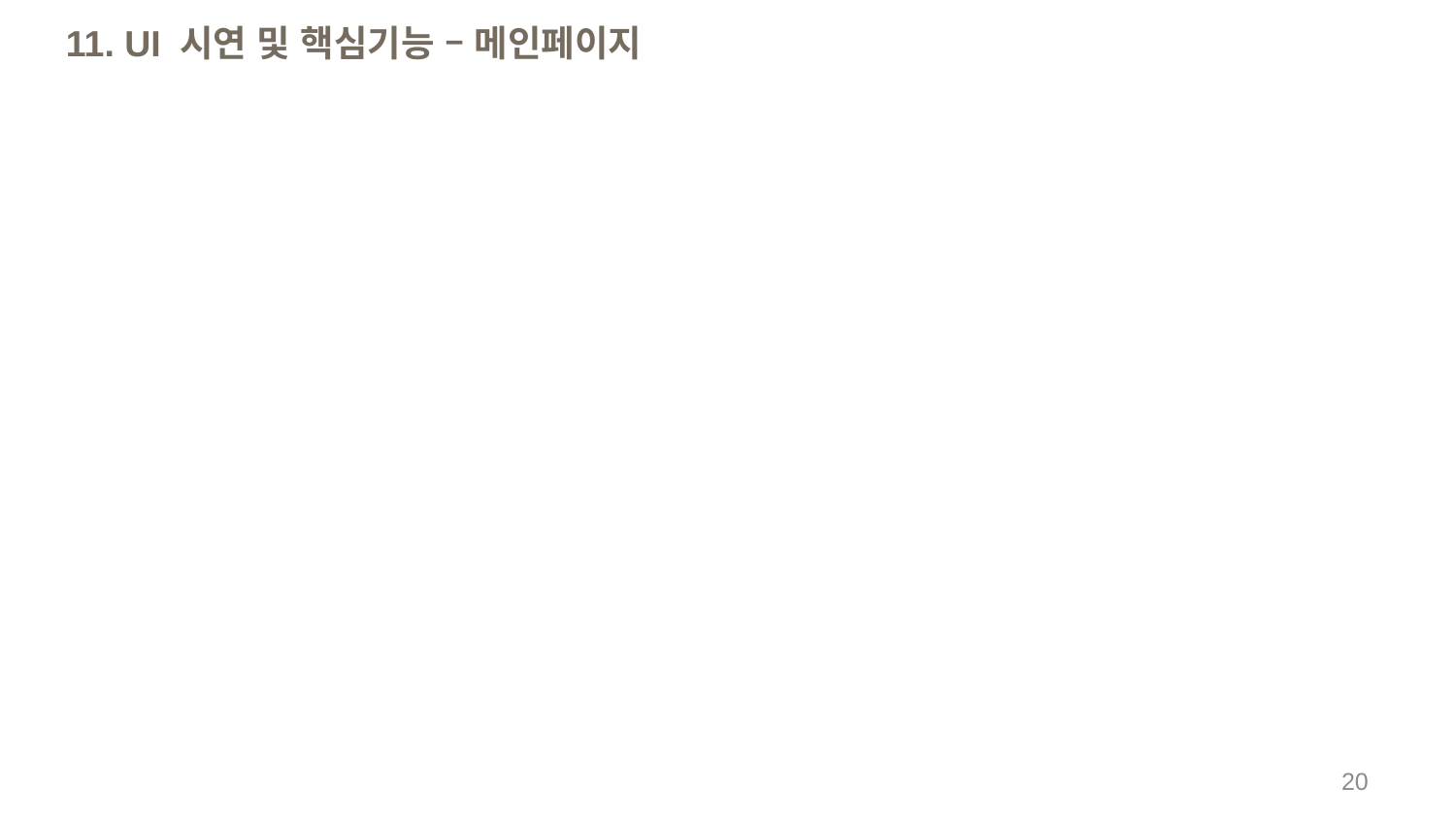

11. UI 시연 및 핵심기능 – 메인페이지
20